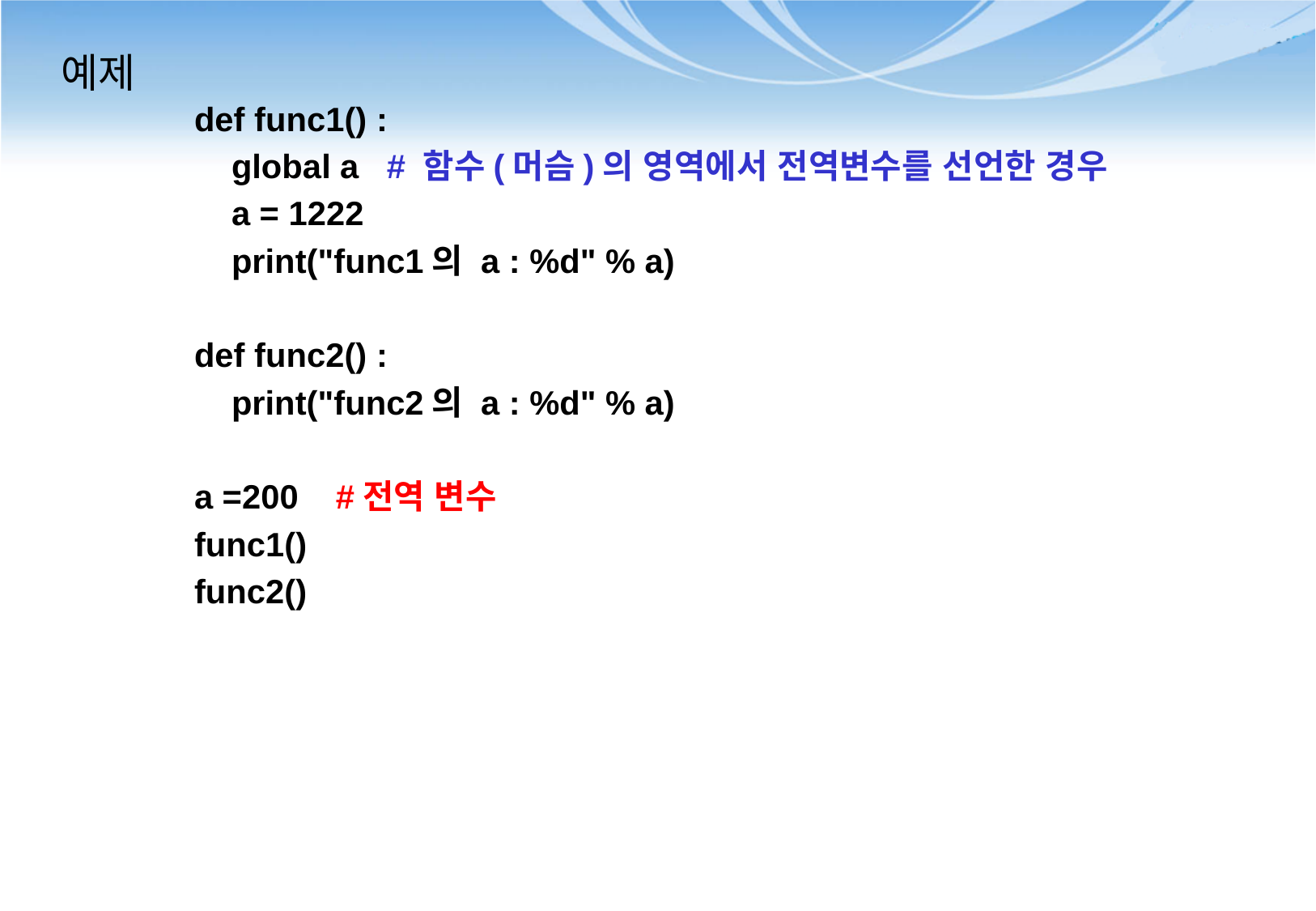

# 예제

def func1() :
    global a   # 함수(머슴)의 영역에서 전역변수를 선언한 경우
    a = 1222
    print("func1의 a : %d" % a)

def func2() :
    print("func2의 a : %d" % a)

a =200    #전역 변수
func1()
func2()